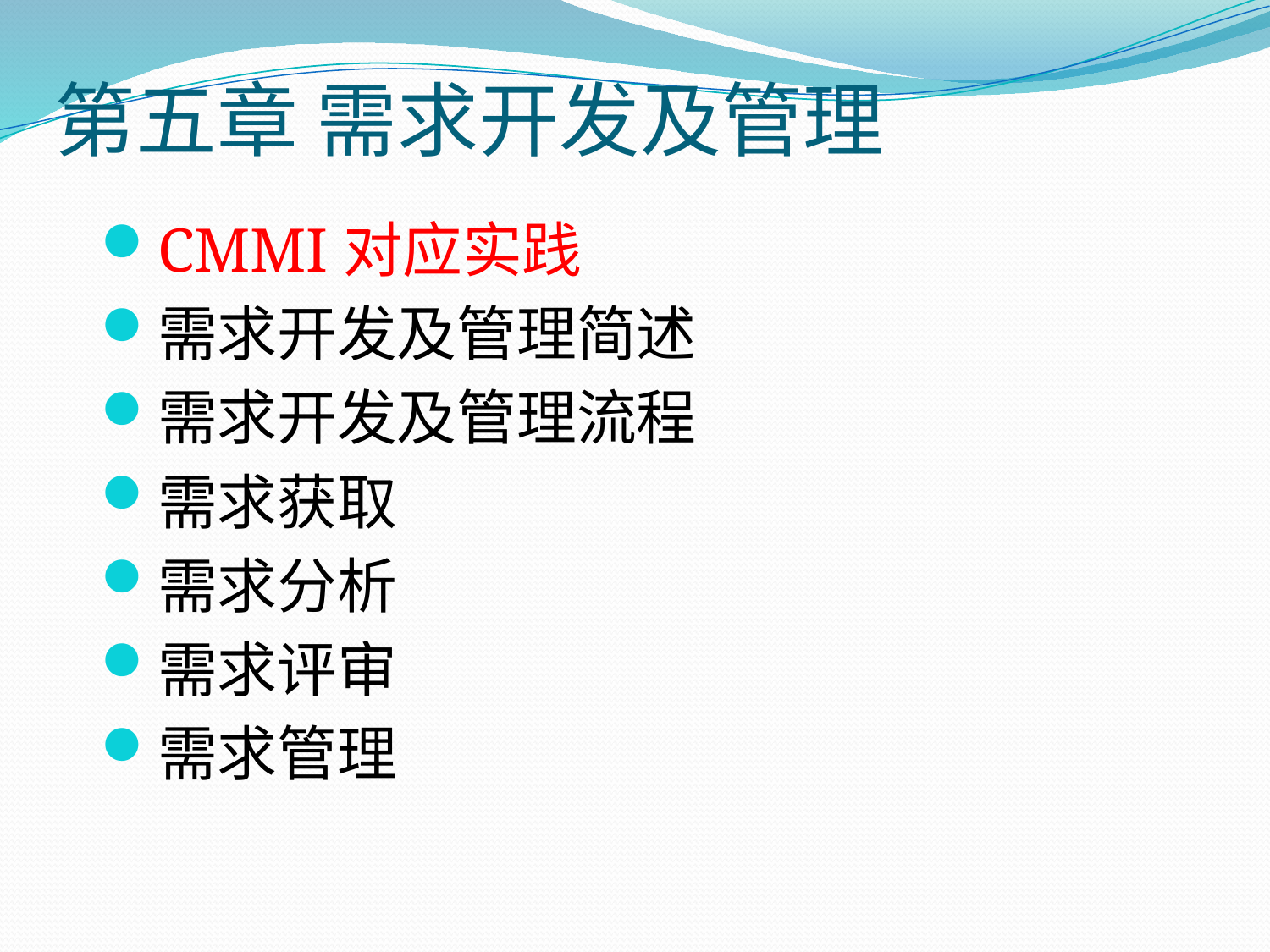

# 第五章 需求开发及管理
CMMI对应实践
需求开发及管理简述
需求开发及管理流程
需求获取
需求分析
需求评审
需求管理